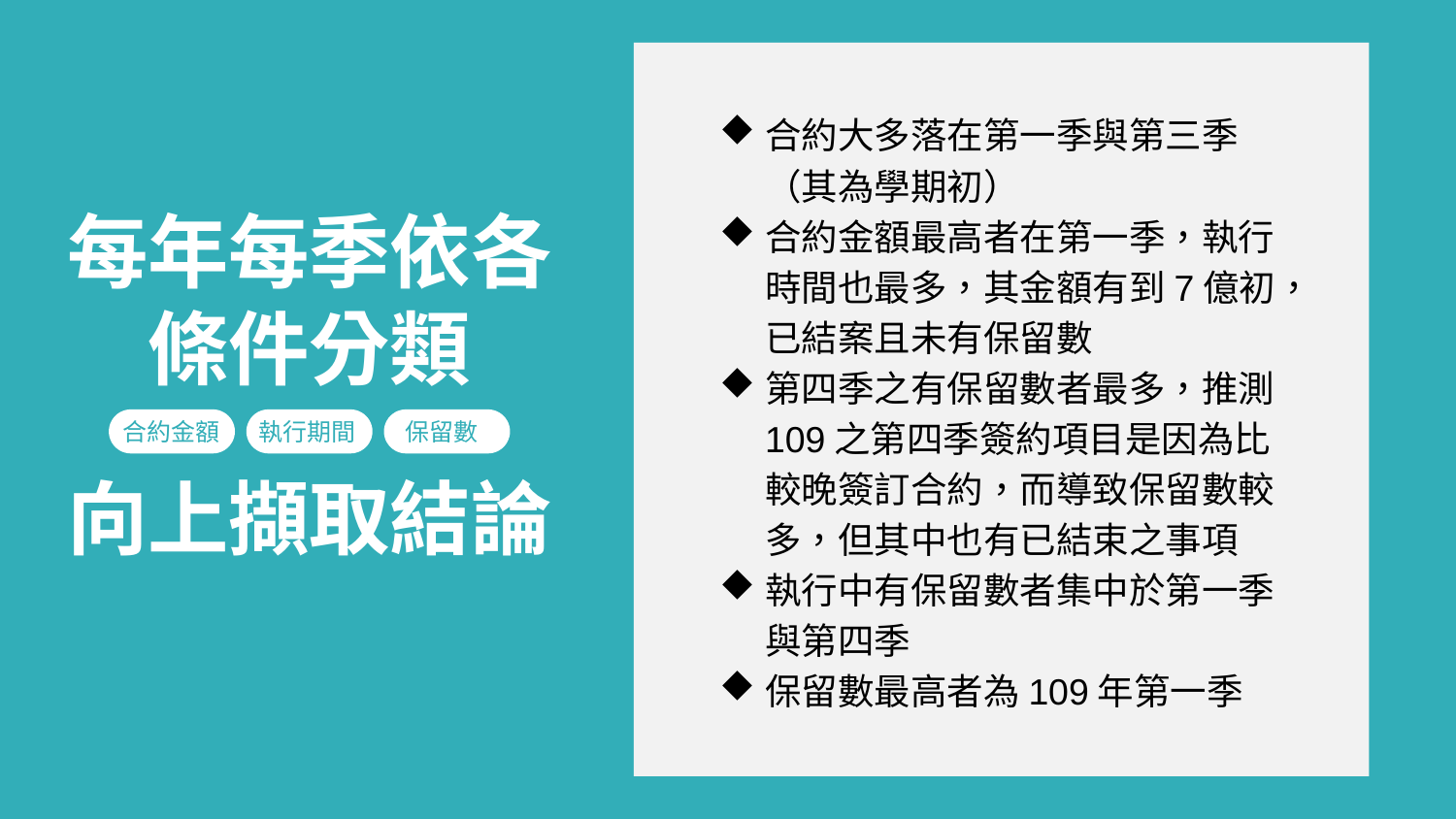

合約大多落在第一季與第三季（其為學期初）
合約金額最高者在第一季，執行時間也最多，其金額有到7億初，已結案且未有保留數
第四季之有保留數者最多，推測109之第四季簽約項目是因為比較晚簽訂合約，而導致保留數較多，但其中也有已結束之事項
執行中有保留數者集中於第一季與第四季
保留數最高者為109年第一季
每年每季依各條件分類

向上擷取結論
合約金額　   執行期間　　 保留數